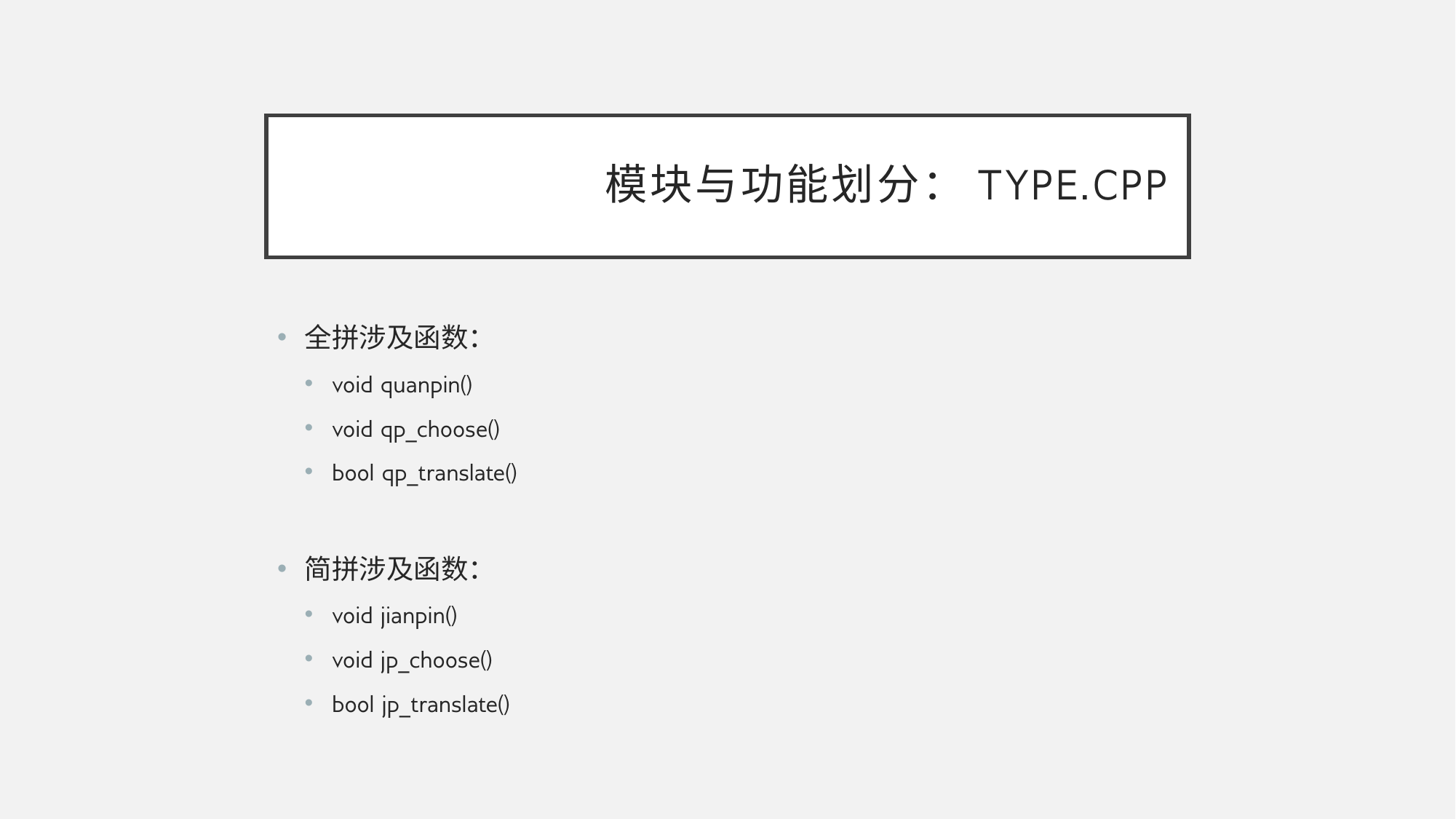

# 模块与功能划分：type.cpp
全拼涉及函数：
void quanpin()
void qp_choose()
bool qp_translate()

简拼涉及函数：
void jianpin()
void jp_choose()
bool jp_translate()